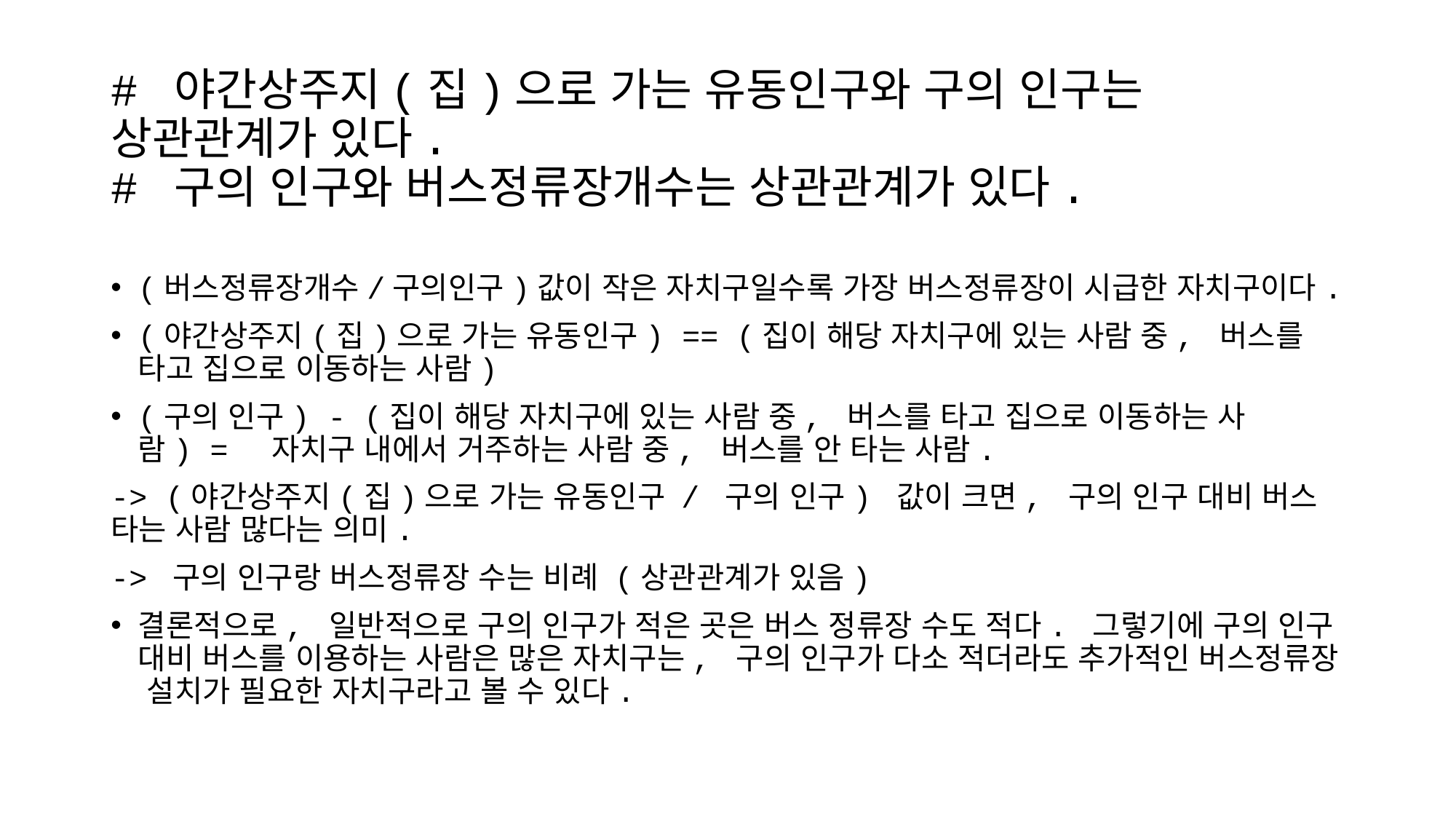

# # 야간상주지(집)으로 가는 유동인구와 구의 인구는 상관관계가 있다. # 구의 인구와 버스정류장개수는 상관관계가 있다.
(버스정류장개수/구의인구)값이 작은 자치구일수록 가장 버스정류장이 시급한 자치구이다.
(야간상주지(집)으로 가는 유동인구) == (집이 해당 자치구에 있는 사람 중, 버스를 타고 집으로 이동하는 사람)
(구의 인구) - (집이 해당 자치구에 있는 사람 중, 버스를 타고 집으로 이동하는 사람) =  자치구 내에서 거주하는 사람 중, 버스를 안 타는 사람.
-> (야간상주지(집)으로 가는 유동인구 / 구의 인구) 값이 크면, 구의 인구 대비 버스 타는 사람 많다는 의미.
-> 구의 인구랑 버스정류장 수는 비례 (상관관계가 있음)
결론적으로, 일반적으로 구의 인구가 적은 곳은 버스 정류장 수도 적다. 그렇기에 구의 인구 대비 버스를 이용하는 사람은 많은 자치구는, 구의 인구가 다소 적더라도 추가적인 버스정류장 설치가 필요한 자치구라고 볼 수 있다.